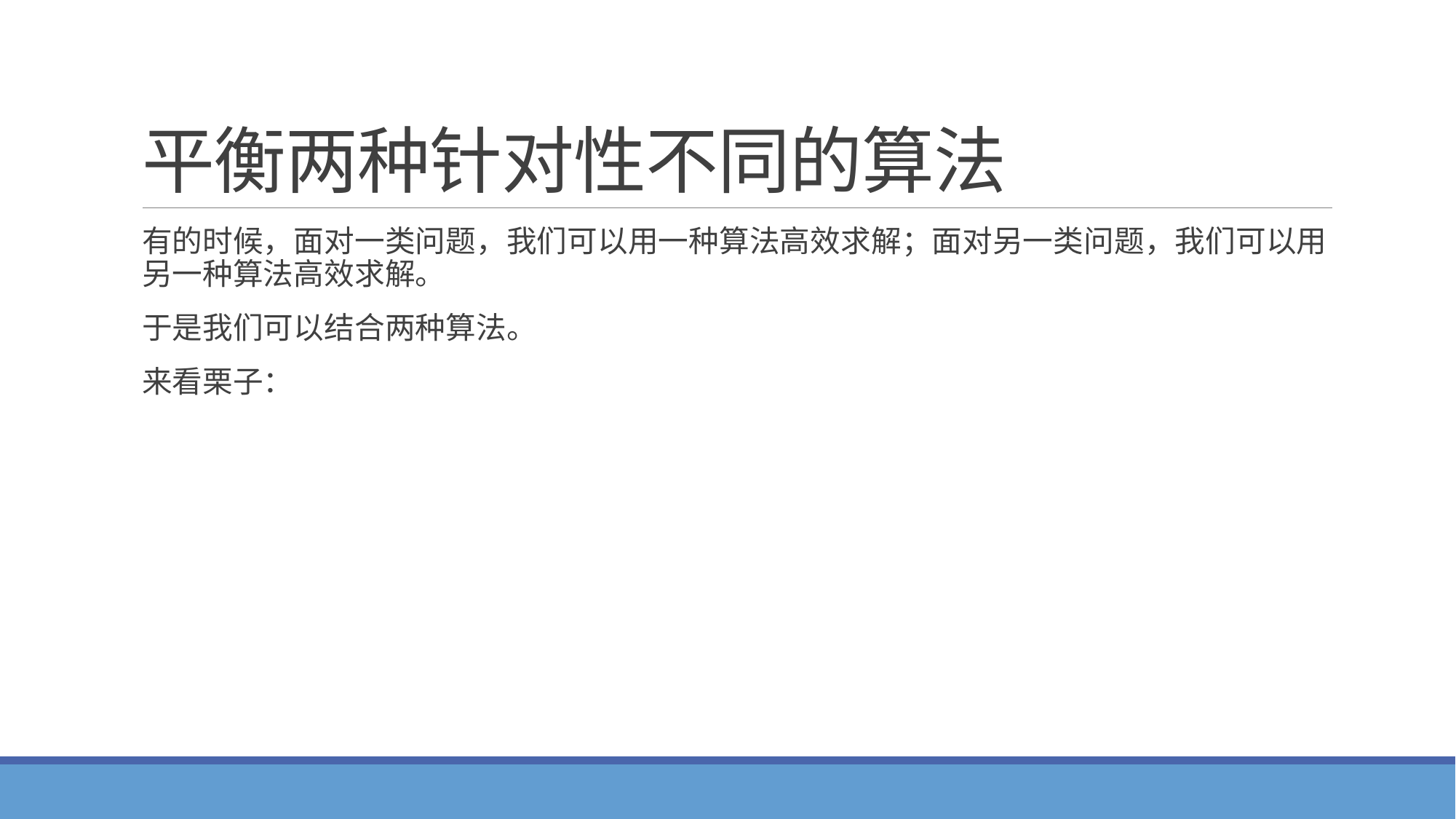

# 平衡两种针对性不同的算法
有的时候，面对一类问题，我们可以用一种算法高效求解；面对另一类问题，我们可以用另一种算法高效求解。
于是我们可以结合两种算法。
来看栗子：